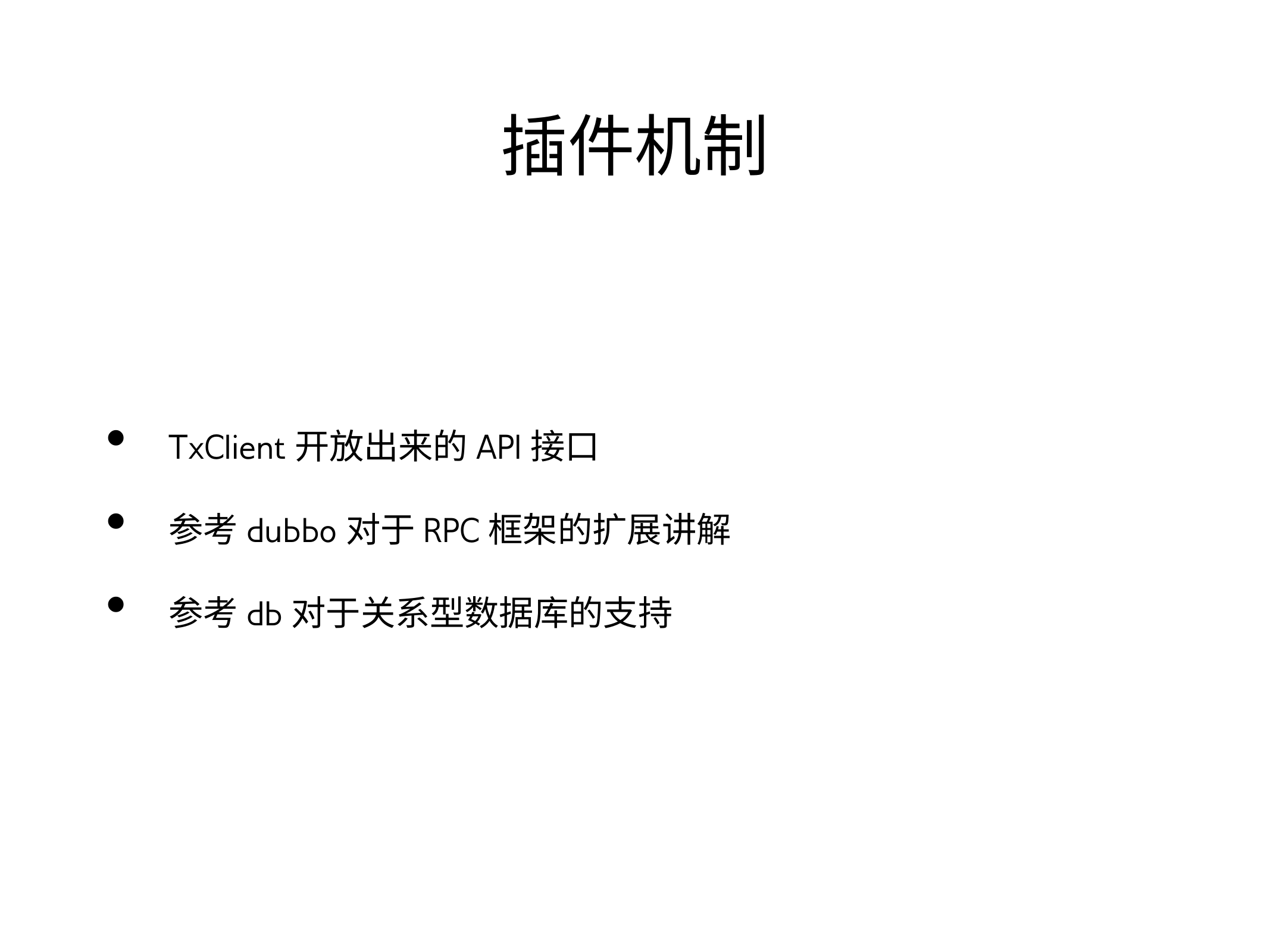

# 插件机制
TxClient开放出来的API接口

参考dubbo对于RPC框架的扩展讲解

参考db对于关系型数据库的支持